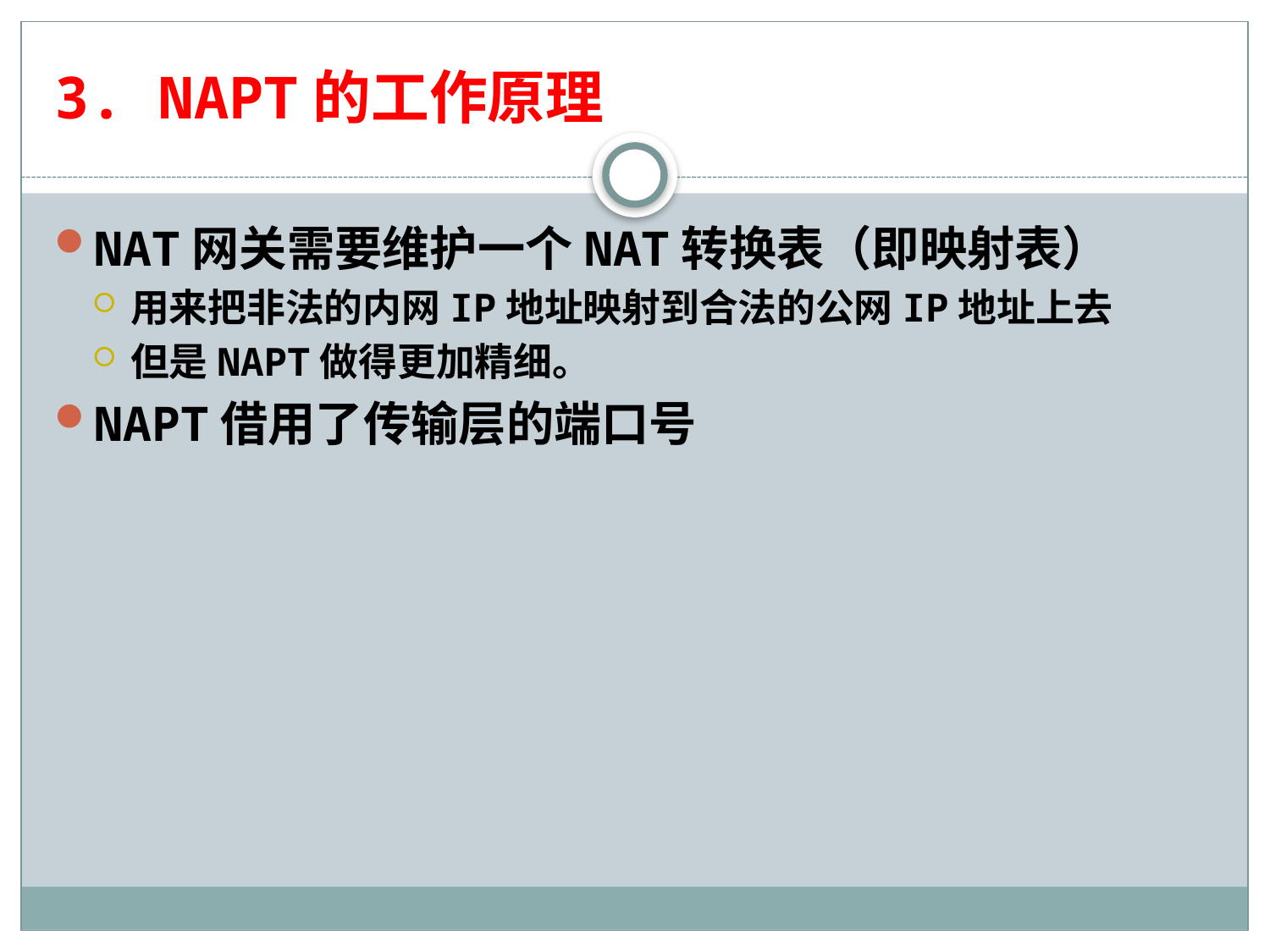

# 3. NAPT的工作原理
NAT网关需要维护一个NAT转换表（即映射表）
用来把非法的内网IP地址映射到合法的公网IP地址上去
但是NAPT做得更加精细。
NAPT借用了传输层的端口号